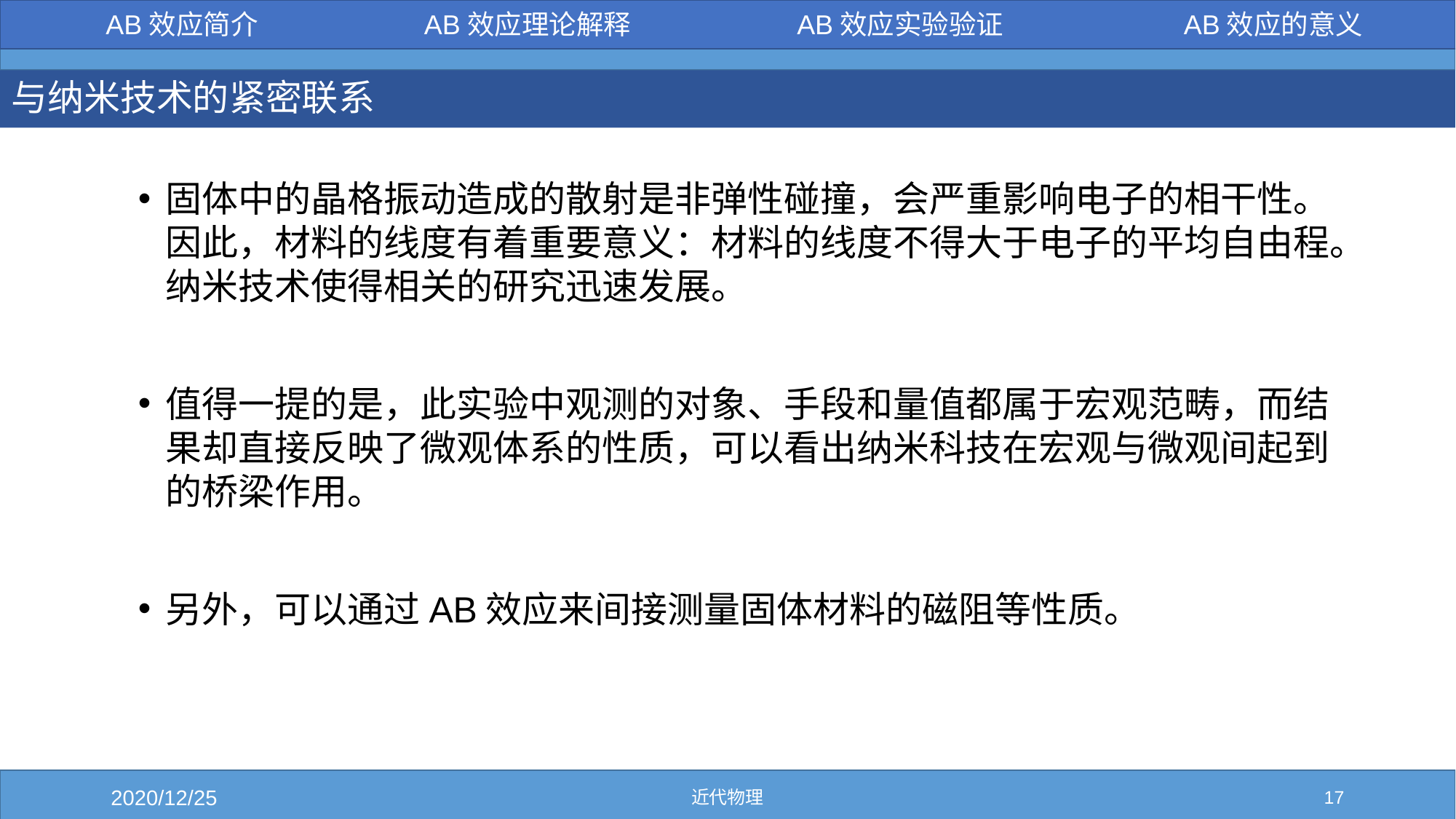

# 与纳米技术的紧密联系
固体中的晶格振动造成的散射是非弹性碰撞，会严重影响电子的相干性。因此，材料的线度有着重要意义：材料的线度不得大于电子的平均自由程。纳米技术使得相关的研究迅速发展。

值得一提的是，此实验中观测的对象、手段和量值都属于宏观范畴，而结果却直接反映了微观体系的性质，可以看出纳米科技在宏观与微观间起到的桥梁作用。

另外，可以通过AB效应来间接测量固体材料的磁阻等性质。
17
2020/12/25
近代物理